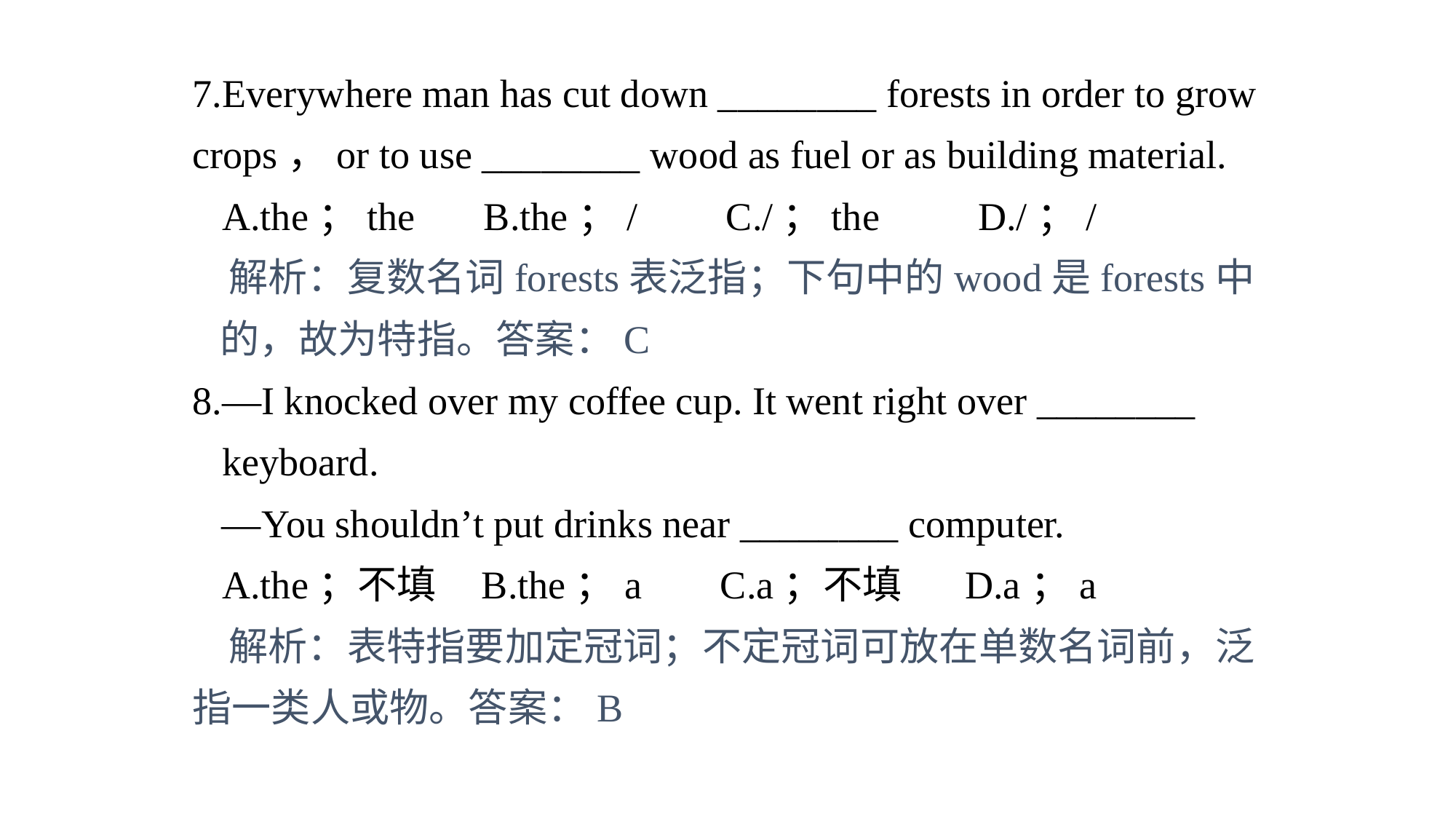

7.Everywhere man has cut down ________ forests in order to grow crops，or to use ________ wood as fuel or as building material.
   A.the；the       B.the；/         C./；the          D./；/
   解析：复数名词forests表泛指；下句中的wood是forests中
  的，故为特指。答案：C
8.—I knocked over my coffee cup. It went right over ________
   keyboard.
   —You shouldn’t put drinks near ________ computer.
   A.the；不填    B.the；a        C.a；不填      D.a；a
   解析：表特指要加定冠词；不定冠词可放在单数名词前，泛指一类人或物。答案：B